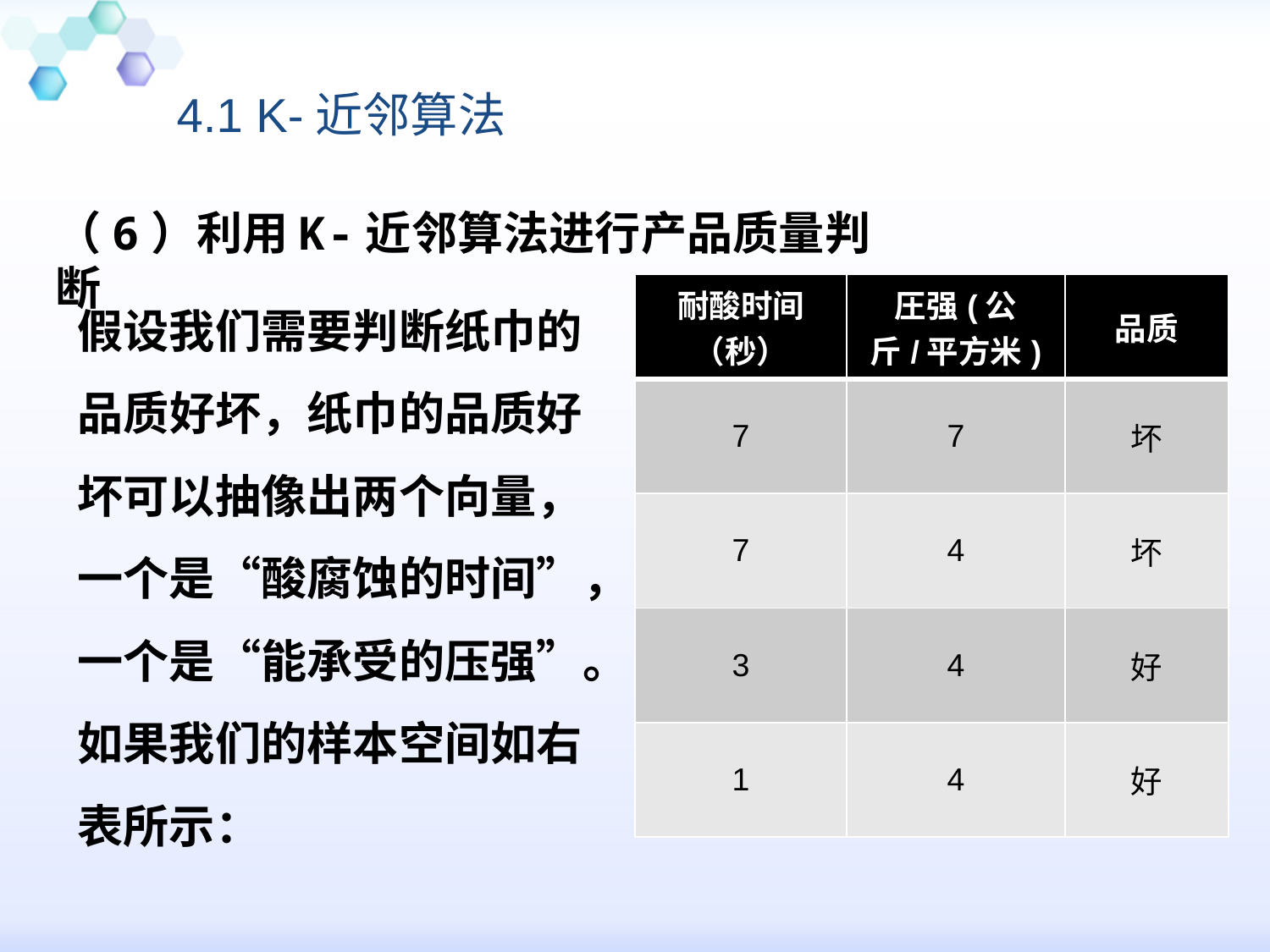

#
4.1 K-近邻算法
（6）利用K-近邻算法进行产品质量判断
假设我们需要判断纸巾的品质好坏，纸巾的品质好坏可以抽像出两个向量，一个是“酸腐蚀的时间”，一个是“能承受的压强”。如果我们的样本空间如右表所示：
| 耐酸时间（秒） | 圧强(公斤/平方米) | 品质 |
| --- | --- | --- |
| 7 | 7 | 坏 |
| 7 | 4 | 坏 |
| 3 | 4 | 好 |
| 1 | 4 | 好 |
11